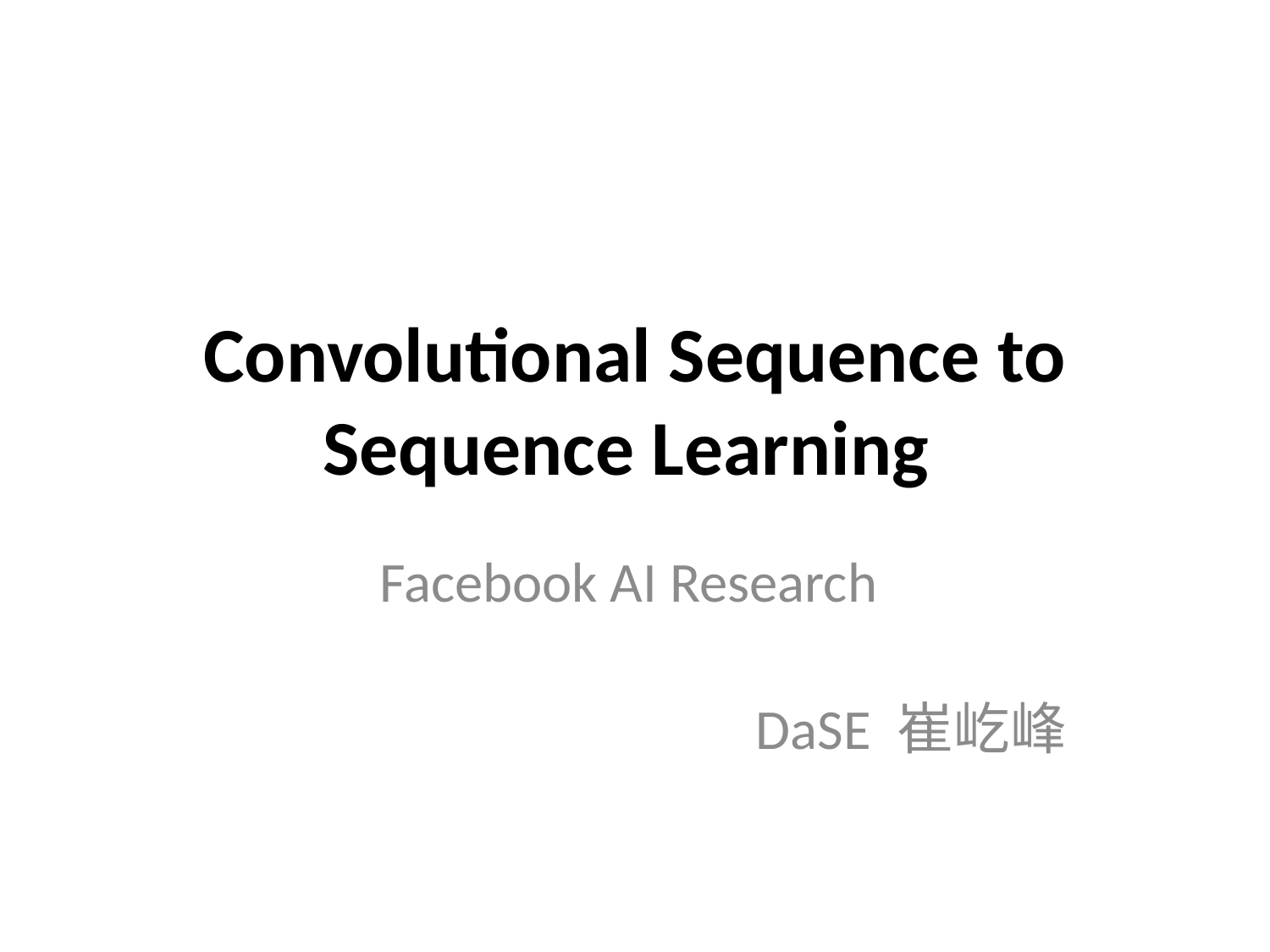

# Convolutional Sequence to Sequence Learning
Facebook AI Research
DaSE 崔屹峰